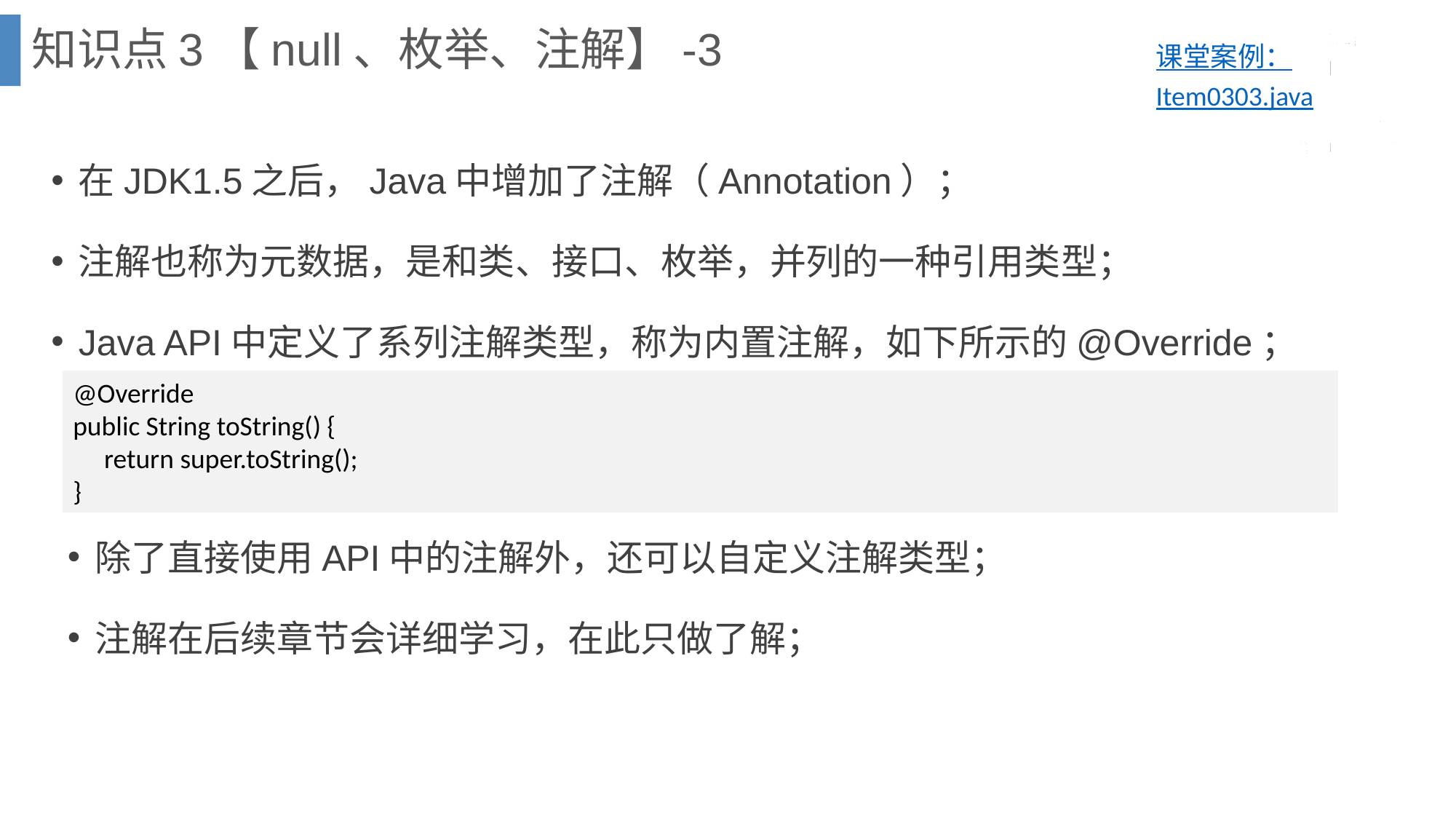

知识点3【null、枚举、注解】-3
课堂案例：Item0303.java
在JDK1.5之后，Java中增加了注解（Annotation）；
注解也称为元数据，是和类、接口、枚举，并列的一种引用类型；
Java API中定义了系列注解类型，称为内置注解，如下所示的@Override；
@Override
public String toString() {
     return super.toString();
}
除了直接使用API中的注解外，还可以自定义注解类型；
注解在后续章节会详细学习，在此只做了解；